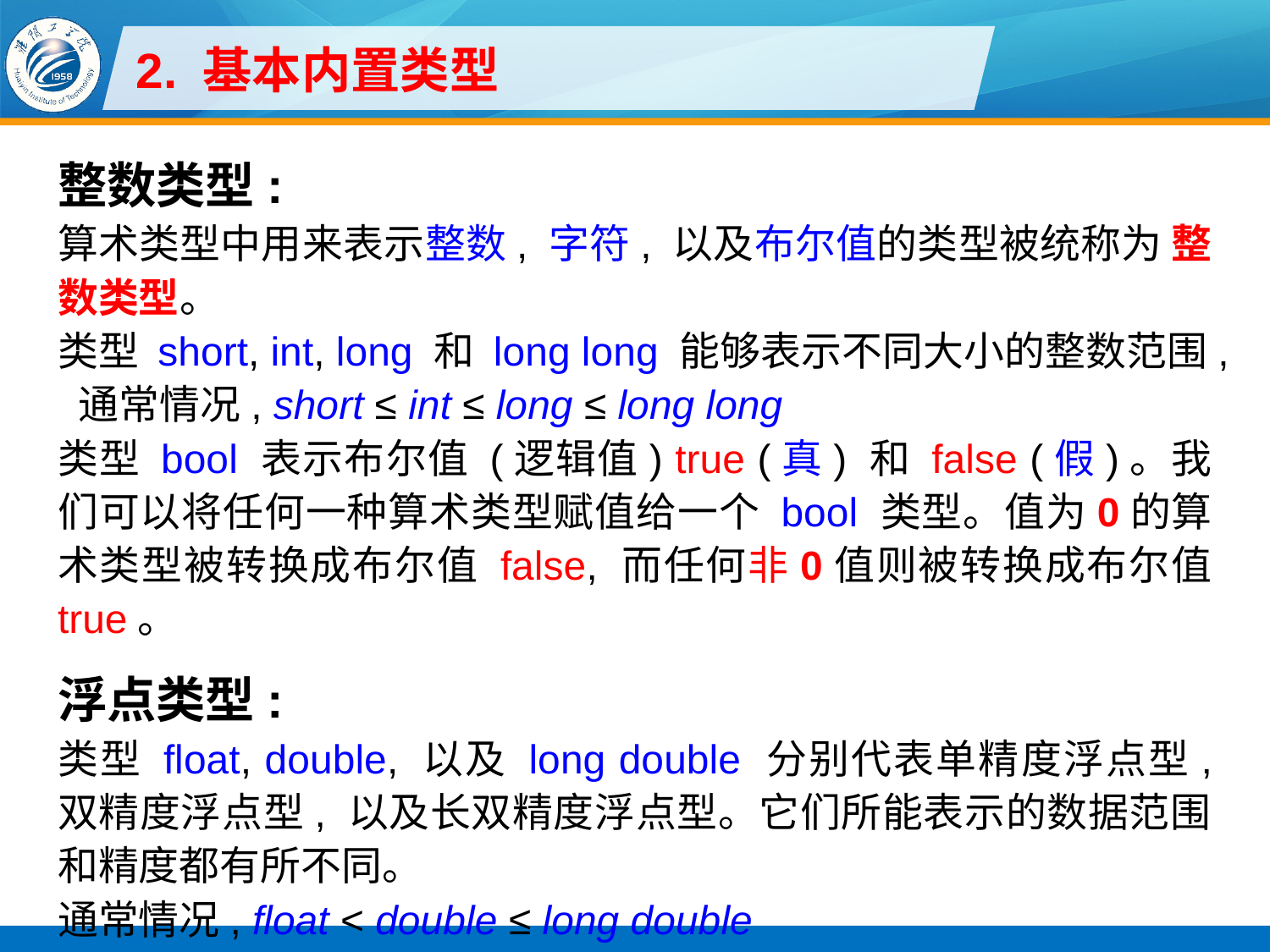

# 2. 基本内置类型
整数类型:
算术类型中用来表示整数, 字符, 以及布尔值的类型被统称为 整数类型。
类型 short, int, long 和 long long 能够表示不同大小的整数范围, 通常情况, short ≤ int ≤ long ≤ long long
类型 bool 表示布尔值 (逻辑值) true (真) 和 false (假)。我们可以将任何一种算术类型赋值给一个 bool 类型。值为0的算术类型被转换成布尔值 false, 而任何非0值则被转换成布尔值 true。
浮点类型:
类型 float, double, 以及 long double 分别代表单精度浮点型, 双精度浮点型, 以及长双精度浮点型。它们所能表示的数据范围和精度都有所不同。
通常情况, float < double ≤ long double